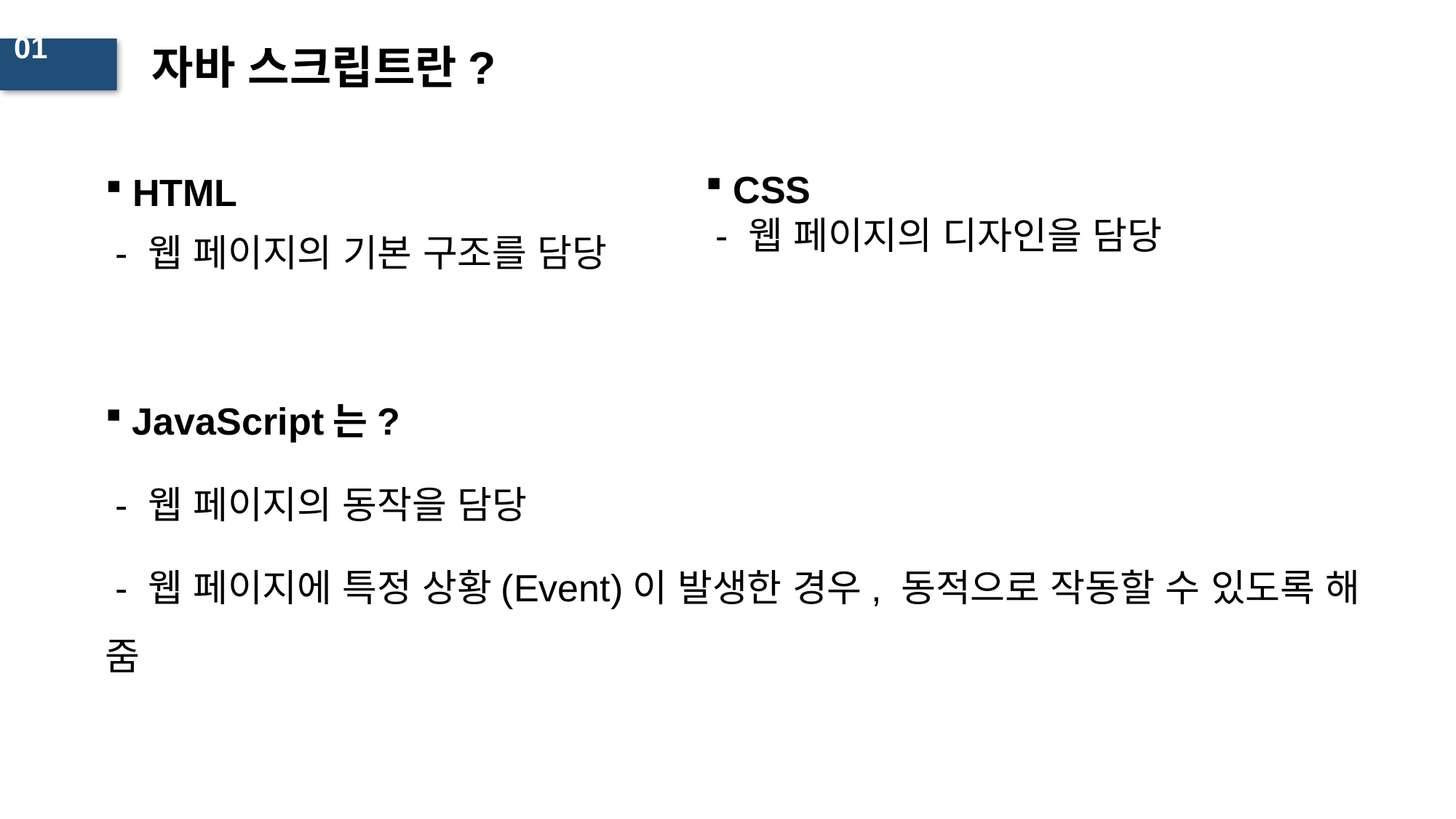

# 자바 스크립트란?
01

 CSS
 - 웹 페이지의 디자인을 담당
HTML
 - 웹 페이지의 기본 구조를 담당

JavaScript는?
 - 웹 페이지의 동작을 담당
 - 웹 페이지에 특정 상황(Event)이 발생한 경우, 동적으로 작동할 수 있도록 해 줌